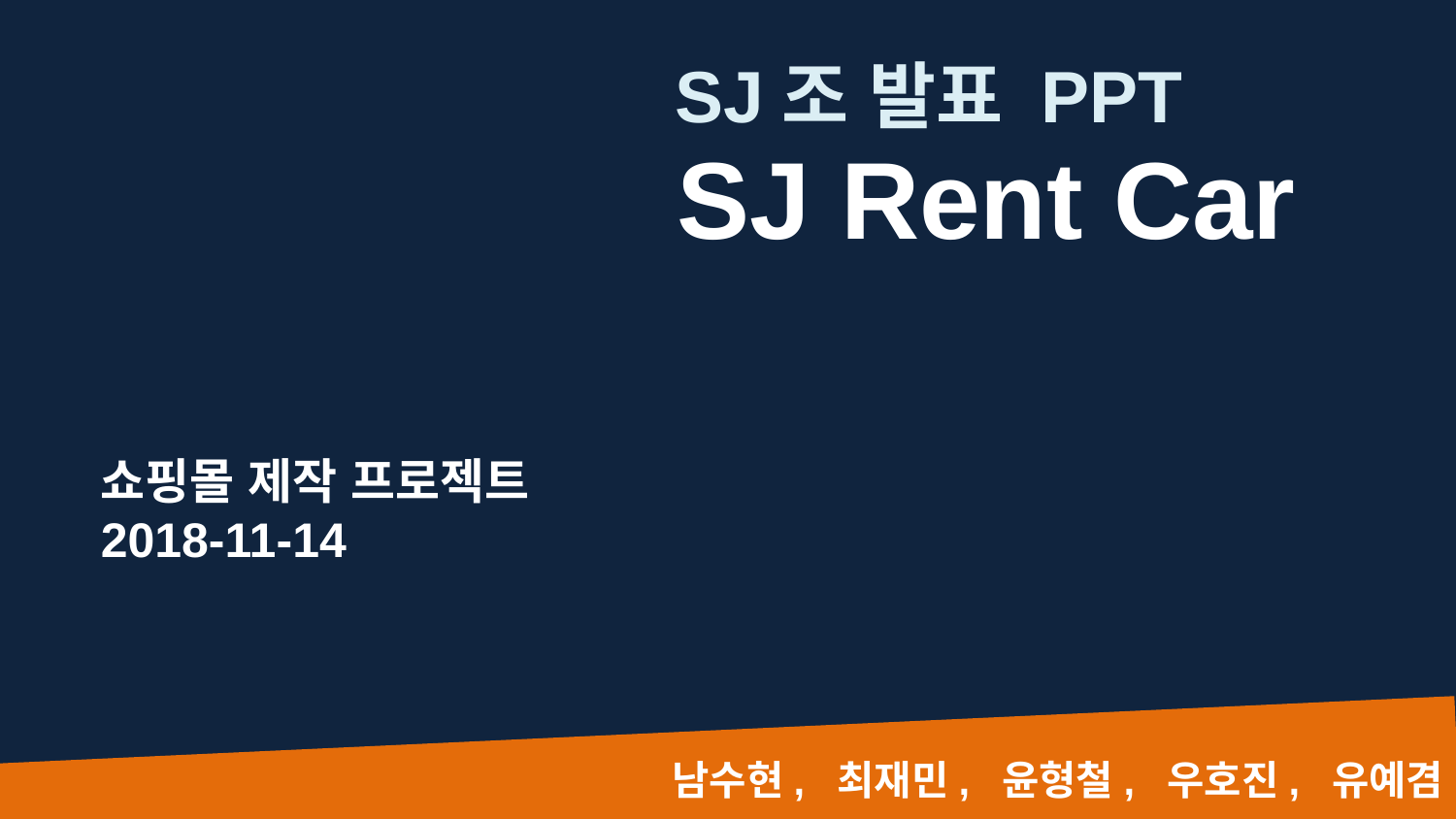

SJ조 발표 PPT
SJ Rent Car
쇼핑몰 제작 프로젝트
2018-11-14

남수현,  최재민,  윤형철,  우호진,  유예겸